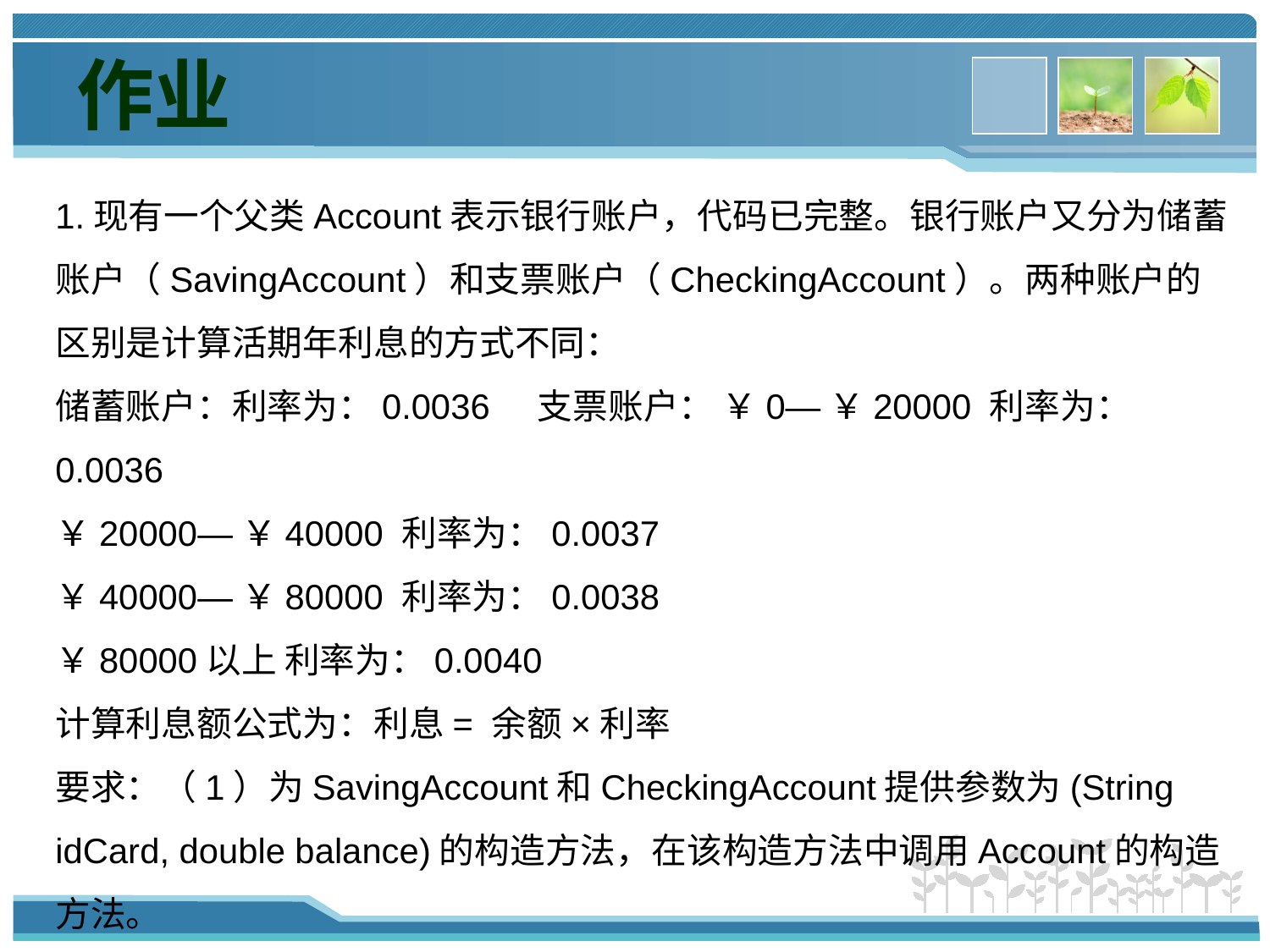

作业
1.现有一个父类Account表示银行账户，代码已完整。银行账户又分为储蓄账户（SavingAccount）和支票账户（CheckingAccount）。两种账户的区别是计算活期年利息的方式不同：
储蓄账户：利率为：0.0036    支票账户： ￥0—￥20000 利率为：0.0036
￥20000—￥40000 利率为：0.0037
￥40000—￥80000 利率为：0.0038
￥80000以上 利率为：0.0040
计算利息额公式为：利息= 余额×利率
要求：（1）为SavingAccount和CheckingAccount提供参数为(String idCard, double balance)的构造方法，在该构造方法中调用Account的构造方法。
（2）根据以上描述在SavingAccount和CheckingAccount中重写getInterest方法